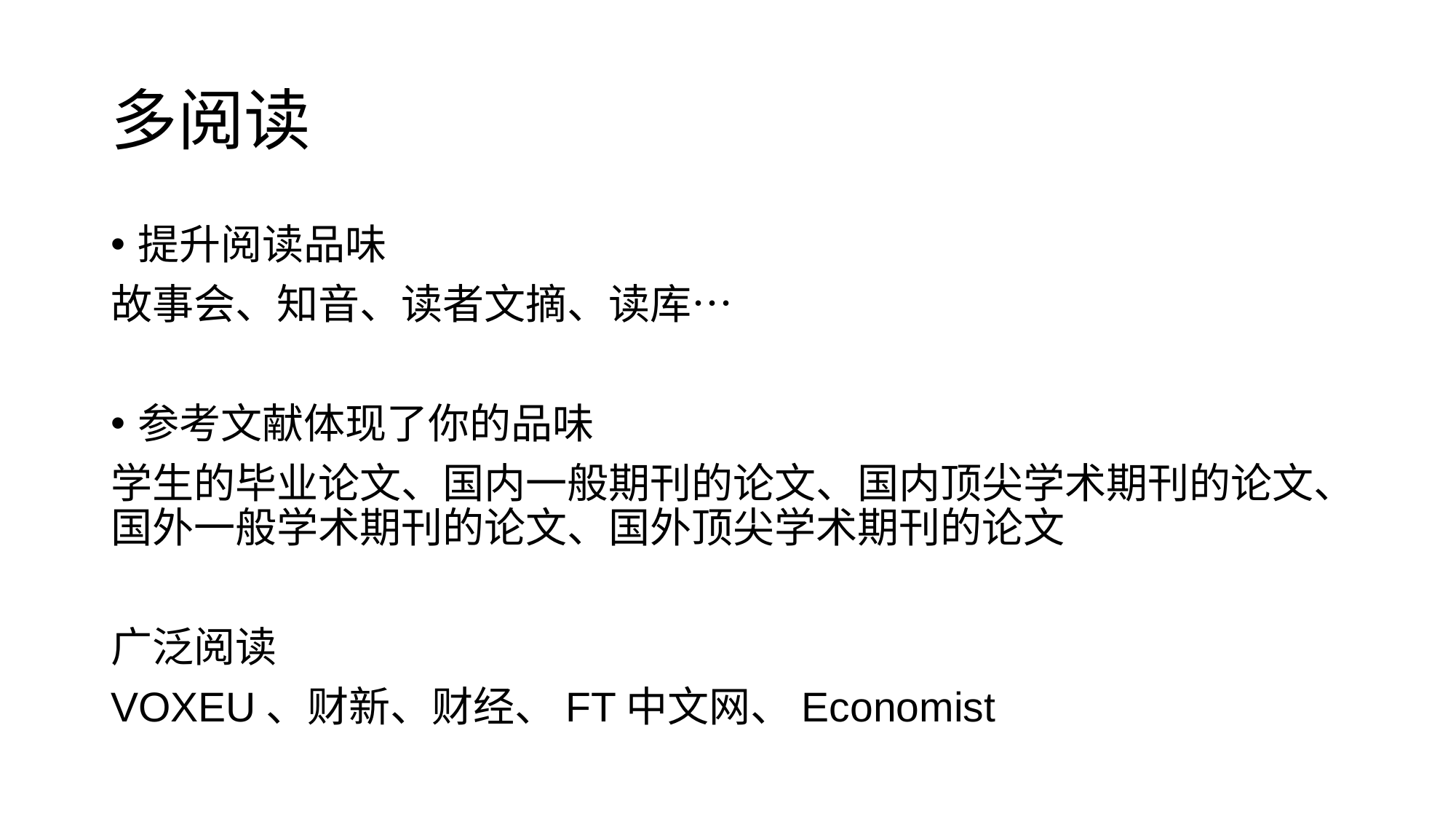

# 多阅读
提升阅读品味
故事会、知音、读者文摘、读库…

参考文献体现了你的品味
学生的毕业论文、国内一般期刊的论文、国内顶尖学术期刊的论文、国外一般学术期刊的论文、国外顶尖学术期刊的论文

广泛阅读
VOXEU、财新、财经、FT中文网、Economist